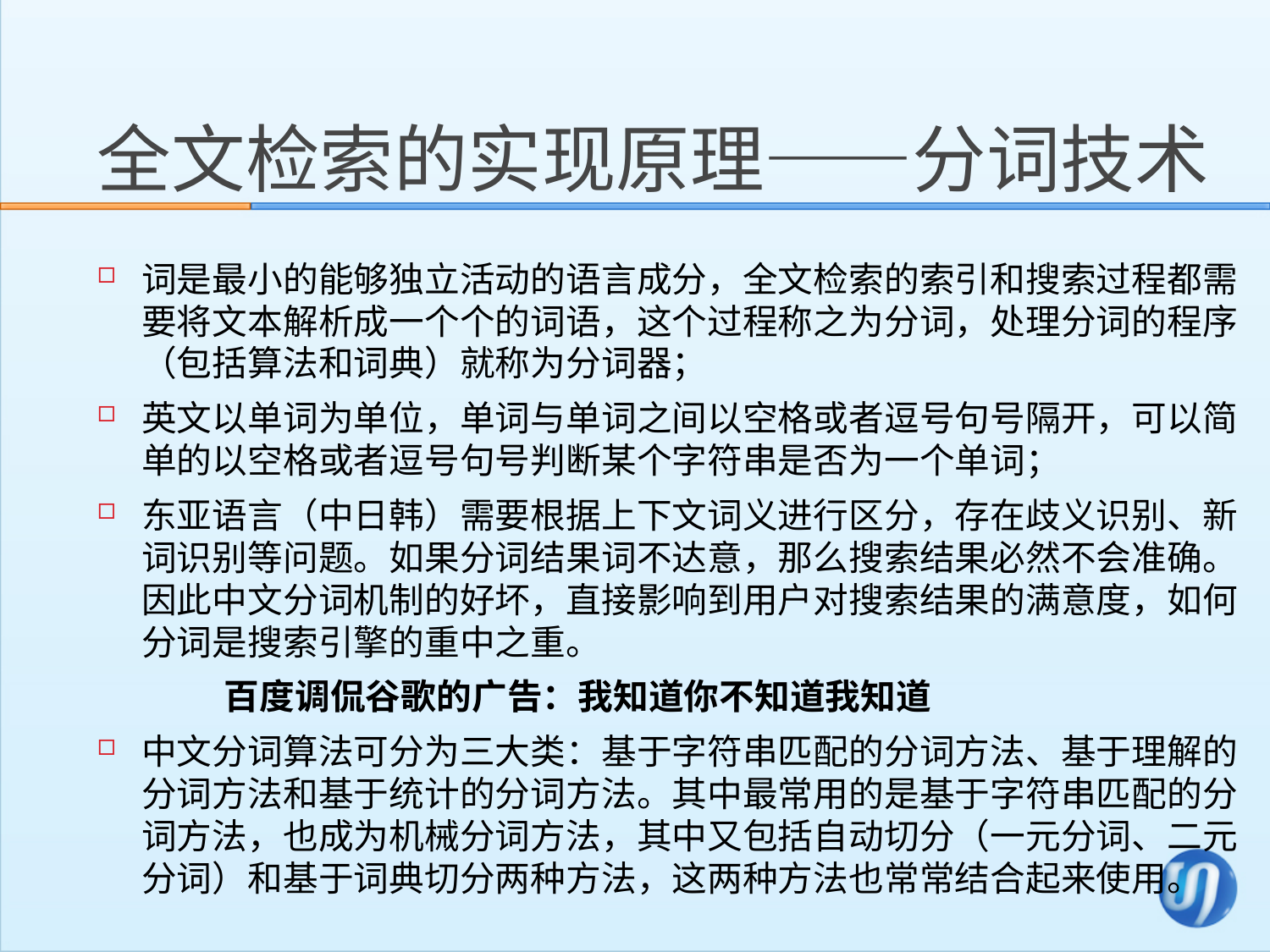

# 全文检索的实现原理——分词技术
词是最小的能够独立活动的语言成分，全文检索的索引和搜索过程都需要将文本解析成一个个的词语，这个过程称之为分词，处理分词的程序（包括算法和词典）就称为分词器；
英文以单词为单位，单词与单词之间以空格或者逗号句号隔开，可以简单的以空格或者逗号句号判断某个字符串是否为一个单词；
东亚语言（中日韩）需要根据上下文词义进行区分，存在歧义识别、新词识别等问题。如果分词结果词不达意，那么搜索结果必然不会准确。因此中文分词机制的好坏，直接影响到用户对搜索结果的满意度，如何分词是搜索引擎的重中之重。
	百度调侃谷歌的广告：我知道你不知道我知道
中文分词算法可分为三大类：基于字符串匹配的分词方法、基于理解的分词方法和基于统计的分词方法。其中最常用的是基于字符串匹配的分词方法，也成为机械分词方法，其中又包括自动切分（一元分词、二元分词）和基于词典切分两种方法，这两种方法也常常结合起来使用。